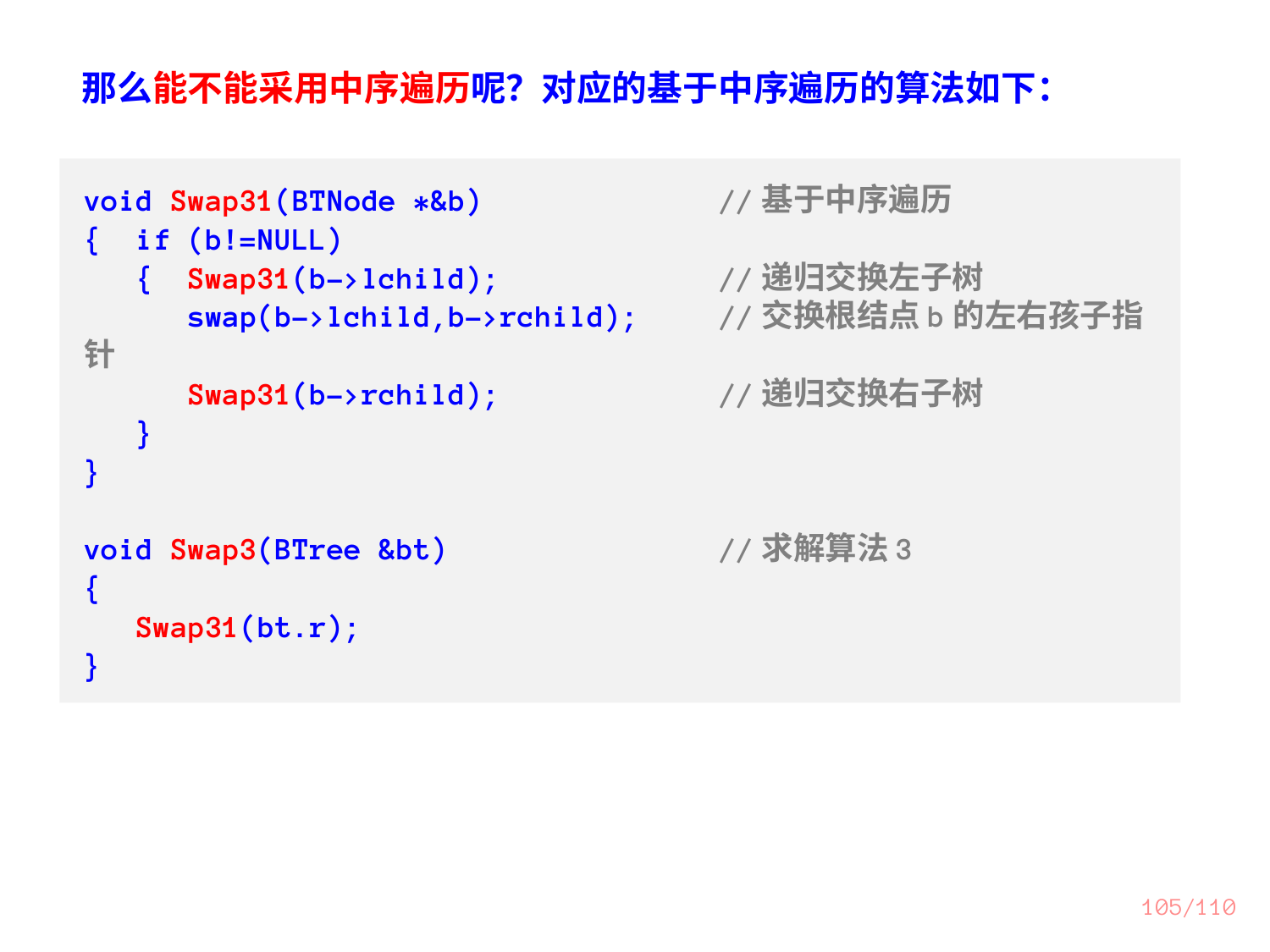

那么能不能采用中序遍历呢？对应的基于中序遍历的算法如下：
void Swap31(BTNode *&b)		//基于中序遍历
{  if (b!=NULL)
   {  Swap31(b->lchild);		//递归交换左子树
      swap(b->lchild,b->rchild);	//交换根结点b的左右孩子指针
      Swap31(b->rchild); 		//递归交换右子树
   }
}

void Swap3(BTree &bt)			//求解算法3
{
   Swap31(bt.r);
}
105/110